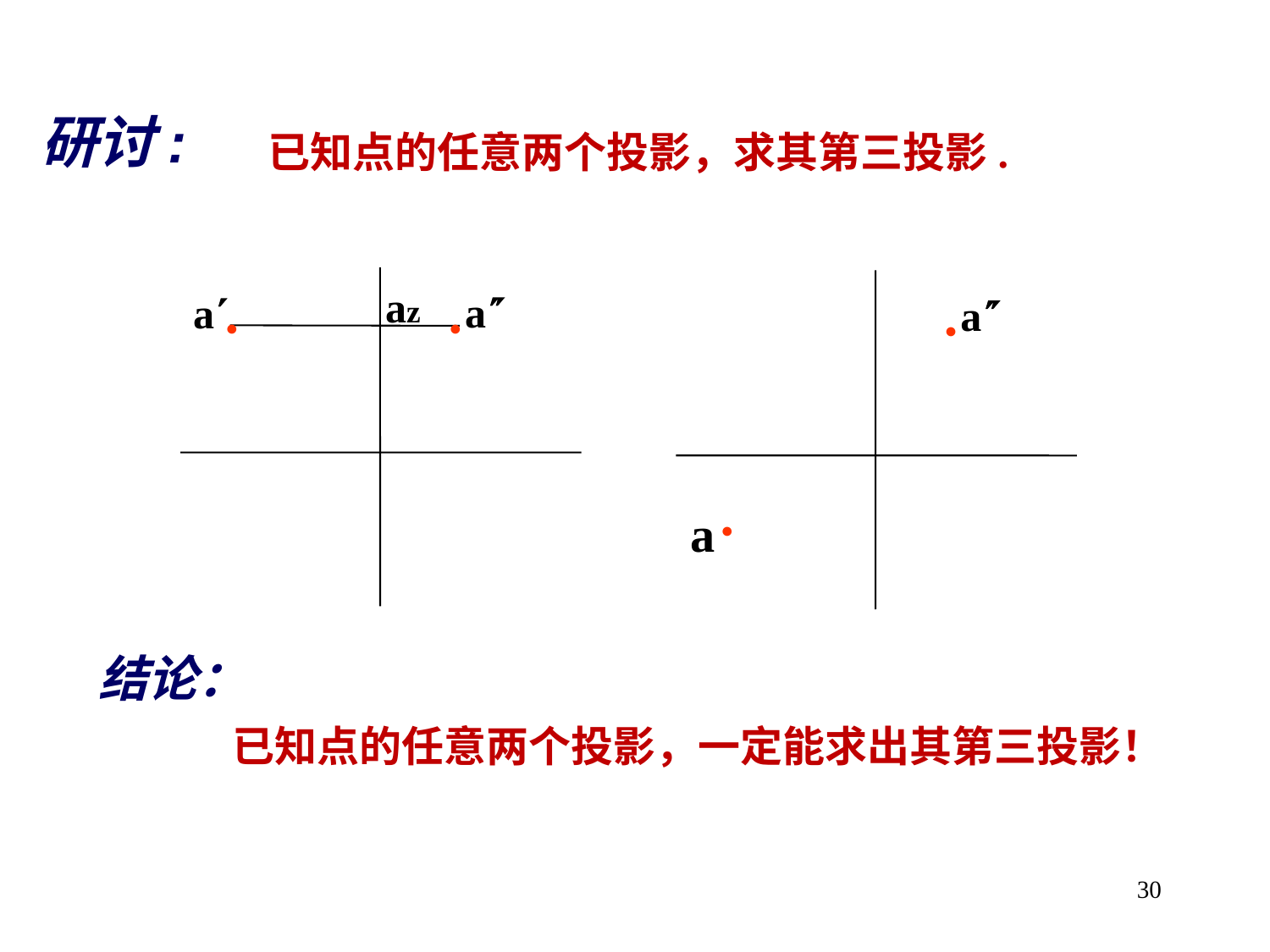

研讨:
    已知点的任意两个投影，求其第三投影.

az
a″
a′
●
●

a″
●

a
●
结论：
        已知点的任意两个投影，一定能求出其第三投影！
30